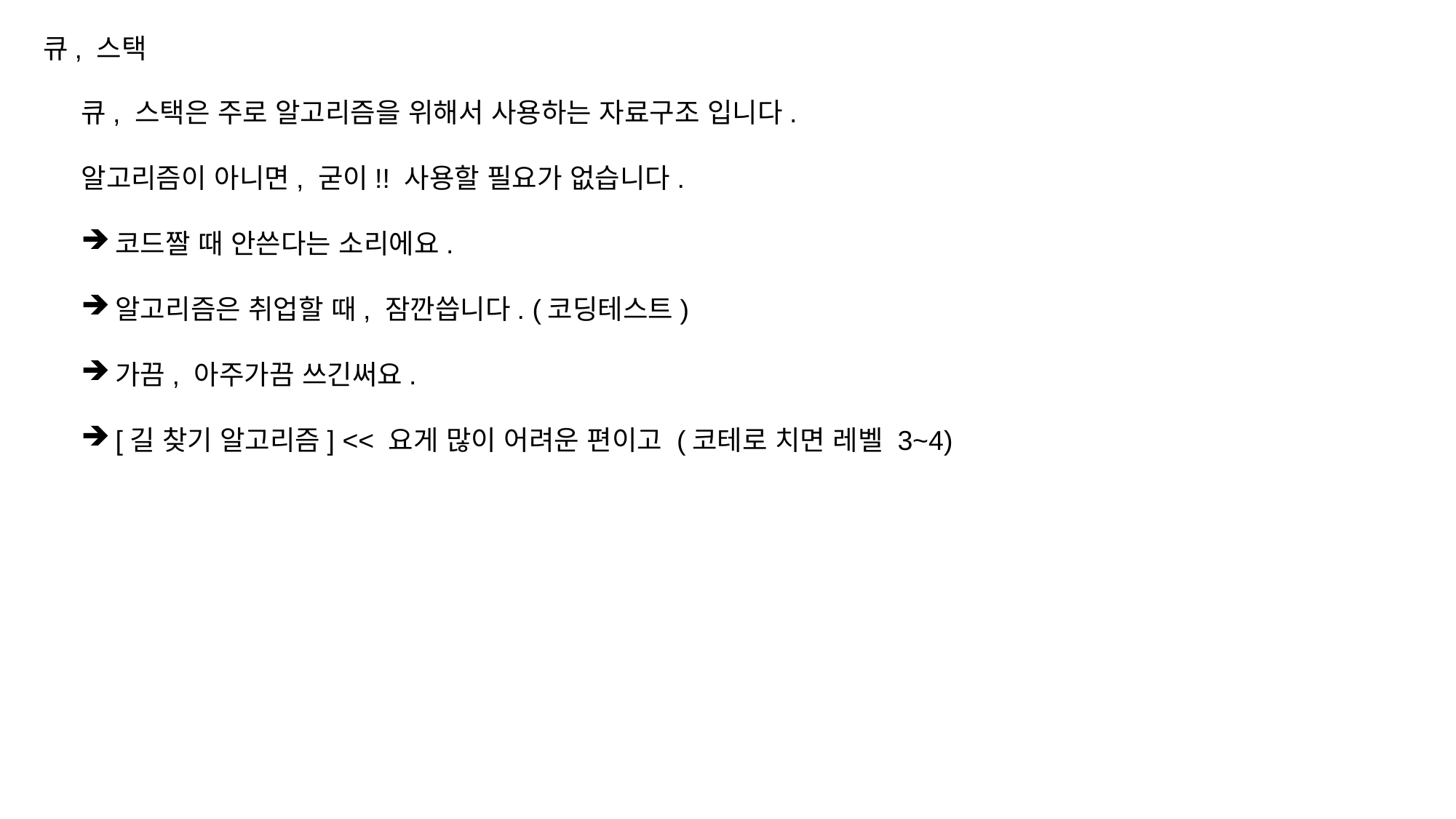

큐, 스택
큐, 스택은 주로 알고리즘을 위해서 사용하는 자료구조 입니다.

알고리즘이 아니면, 굳이!! 사용할 필요가 없습니다.

코드짤 때 안쓴다는 소리에요.

알고리즘은 취업할 때, 잠깐씁니다. (코딩테스트)

가끔, 아주가끔 쓰긴써요.

[길 찾기 알고리즘] << 요게 많이 어려운 편이고 (코테로 치면 레벨 3~4)